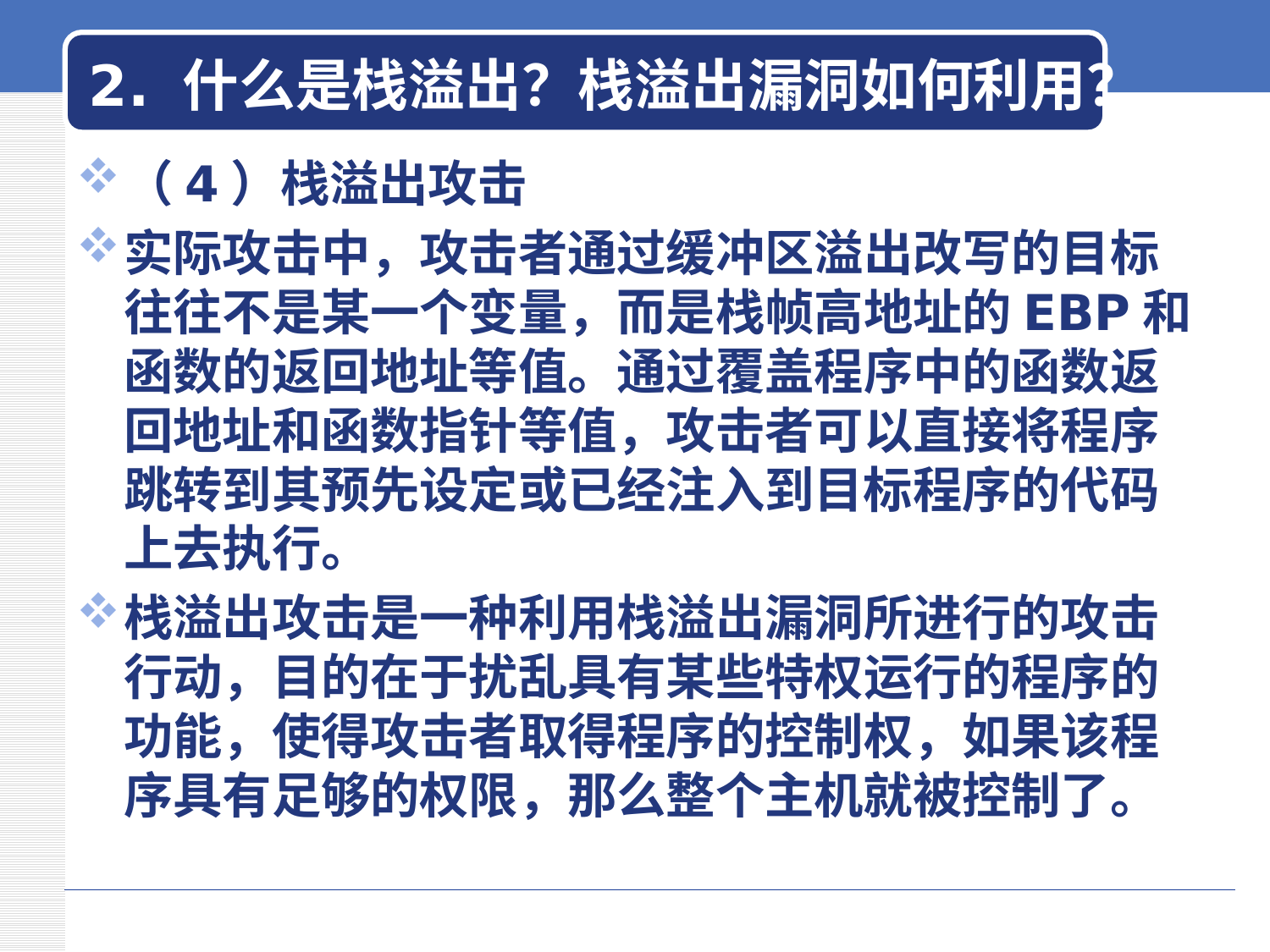

# 2. 什么是栈溢出？栈溢出漏洞如何利用？
（4）栈溢出攻击
实际攻击中，攻击者通过缓冲区溢出改写的目标往往不是某一个变量，而是栈帧高地址的EBP和函数的返回地址等值。通过覆盖程序中的函数返回地址和函数指针等值，攻击者可以直接将程序跳转到其预先设定或已经注入到目标程序的代码上去执行。
栈溢出攻击是一种利用栈溢出漏洞所进行的攻击行动，目的在于扰乱具有某些特权运行的程序的功能，使得攻击者取得程序的控制权，如果该程序具有足够的权限，那么整个主机就被控制了。